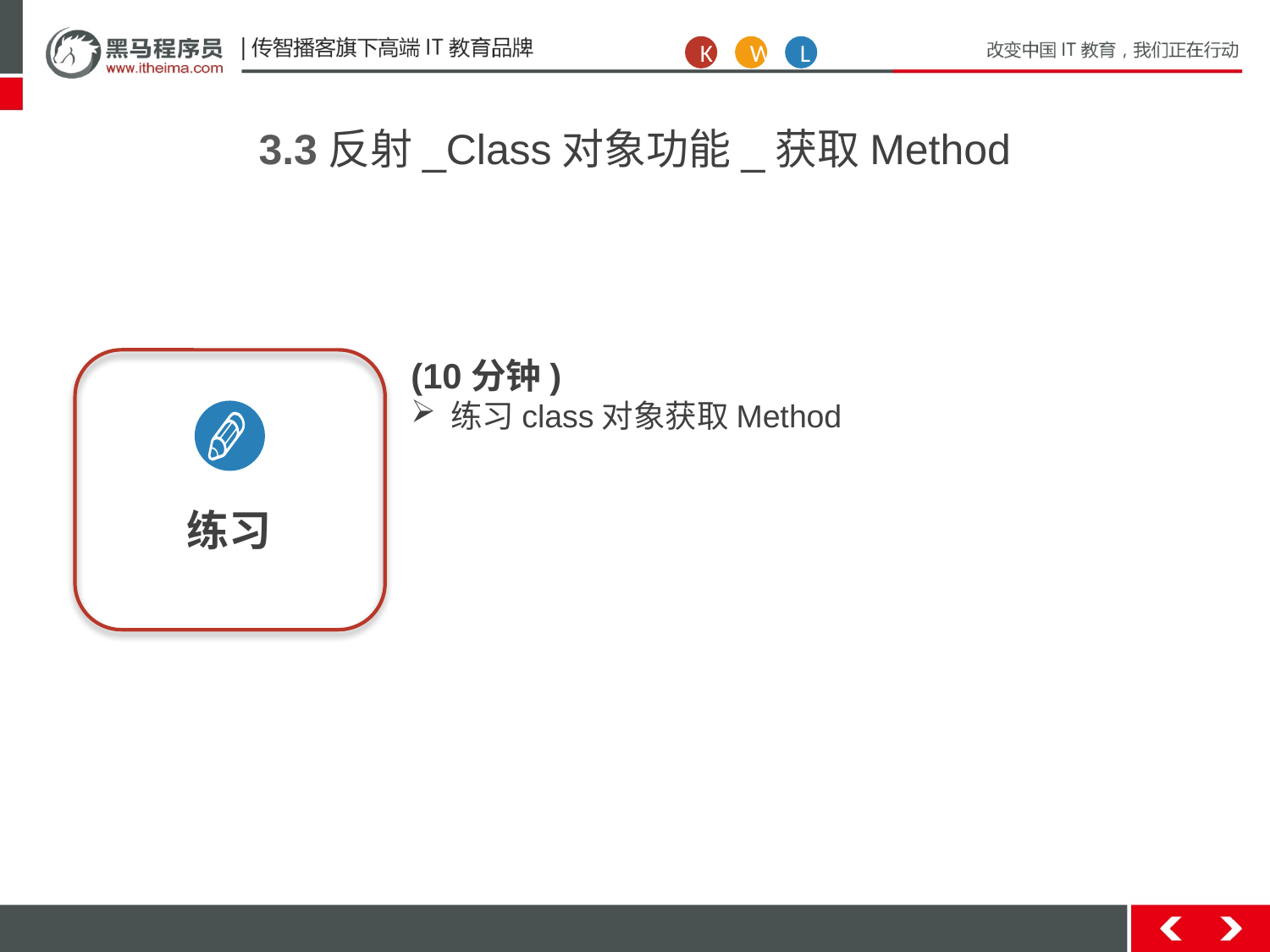

K
W
L
3.3反射_Class对象功能_获取Method

(10分钟)
练习class对象获取Method

练习